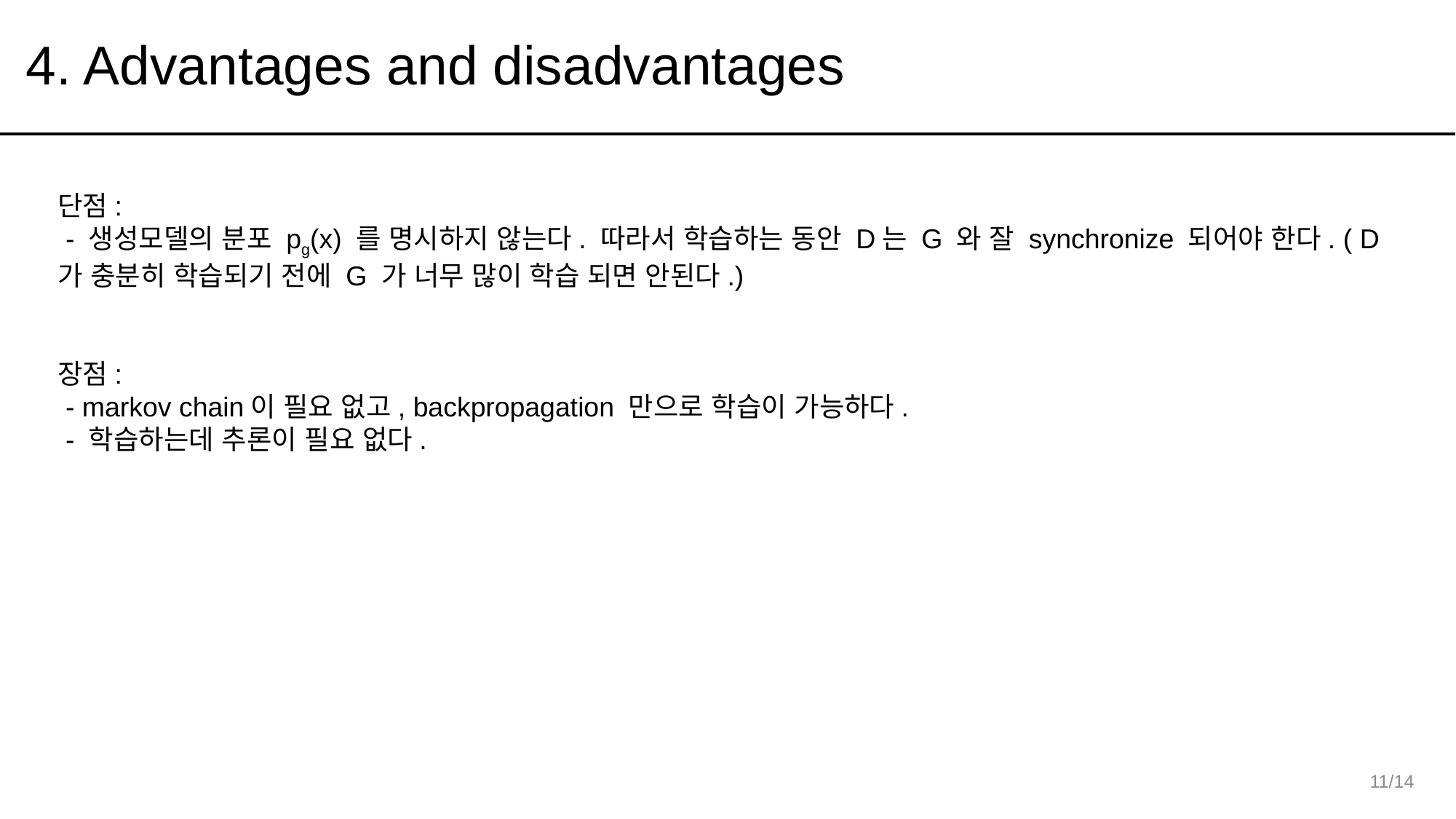

# 4. Advantages and disadvantages
단점:
 - 생성모델의 분포 pg(x) 를 명시하지 않는다. 따라서 학습하는 동안 D는 G 와 잘 synchronize 되어야 한다. ( D 가 충분히 학습되기 전에 G 가 너무 많이 학습 되면 안된다.)

장점:
 - markov chain이 필요 없고, backpropagation 만으로 학습이 가능하다.
 - 학습하는데 추론이 필요 없다.
11/14